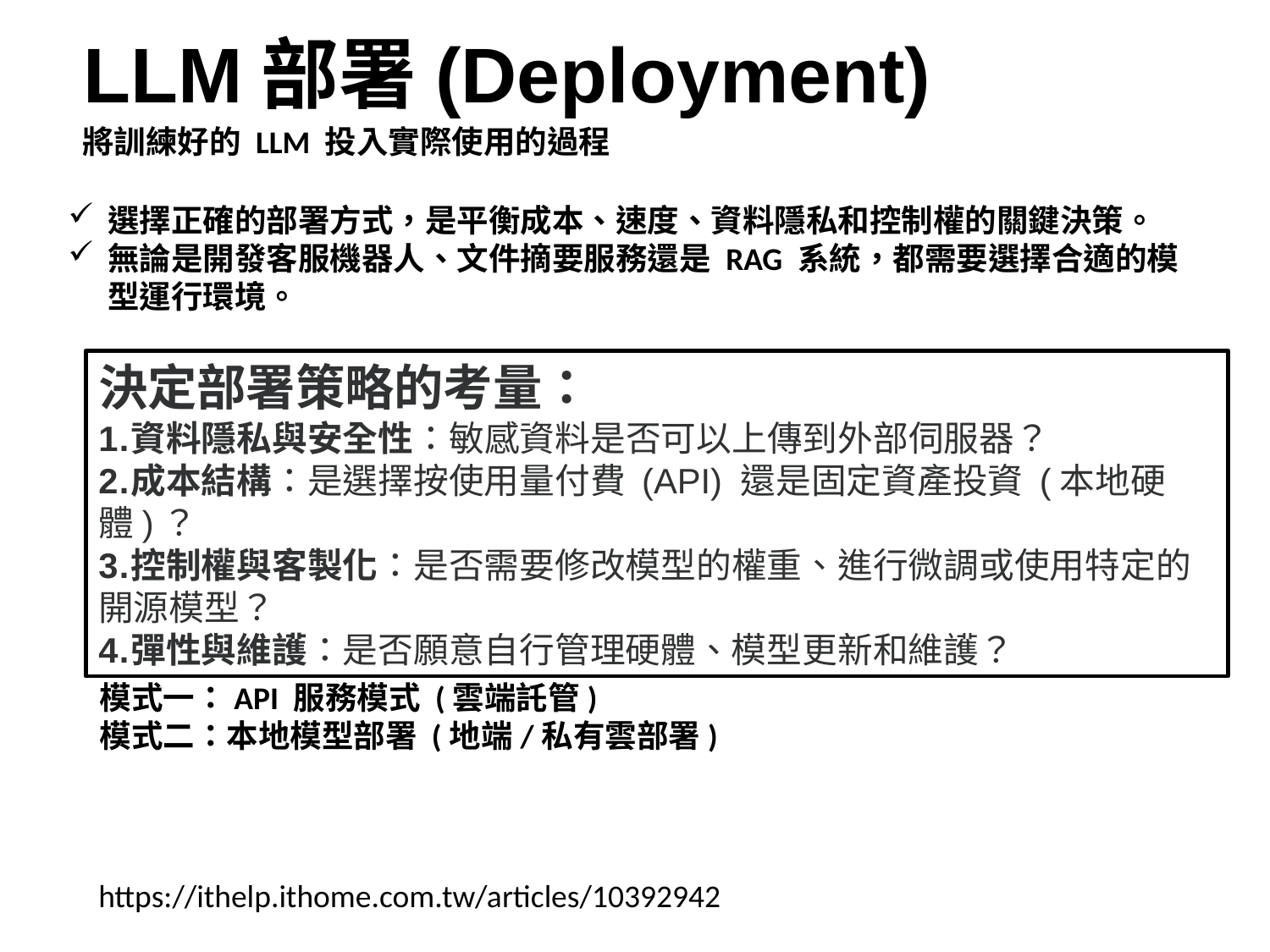

# LLM部署(Deployment)
將訓練好的 LLM 投入實際使用的過程
選擇正確的部署方式，是平衡成本、速度、資料隱私和控制權的關鍵決策。
無論是開發客服機器人、文件摘要服務還是 RAG 系統，都需要選擇合適的模型運行環境。
決定部署策略的考量：
資料隱私與安全性：敏感資料是否可以上傳到外部伺服器？
成本結構：是選擇按使用量付費 (API) 還是固定資產投資 (本地硬體)？
控制權與客製化：是否需要修改模型的權重、進行微調或使用特定的開源模型？
彈性與維護：是否願意自行管理硬體、模型更新和維護？
模式一：API 服務模式 (雲端託管)
模式二：本地模型部署 (地端/私有雲部署)
https://ithelp.ithome.com.tw/articles/10392942